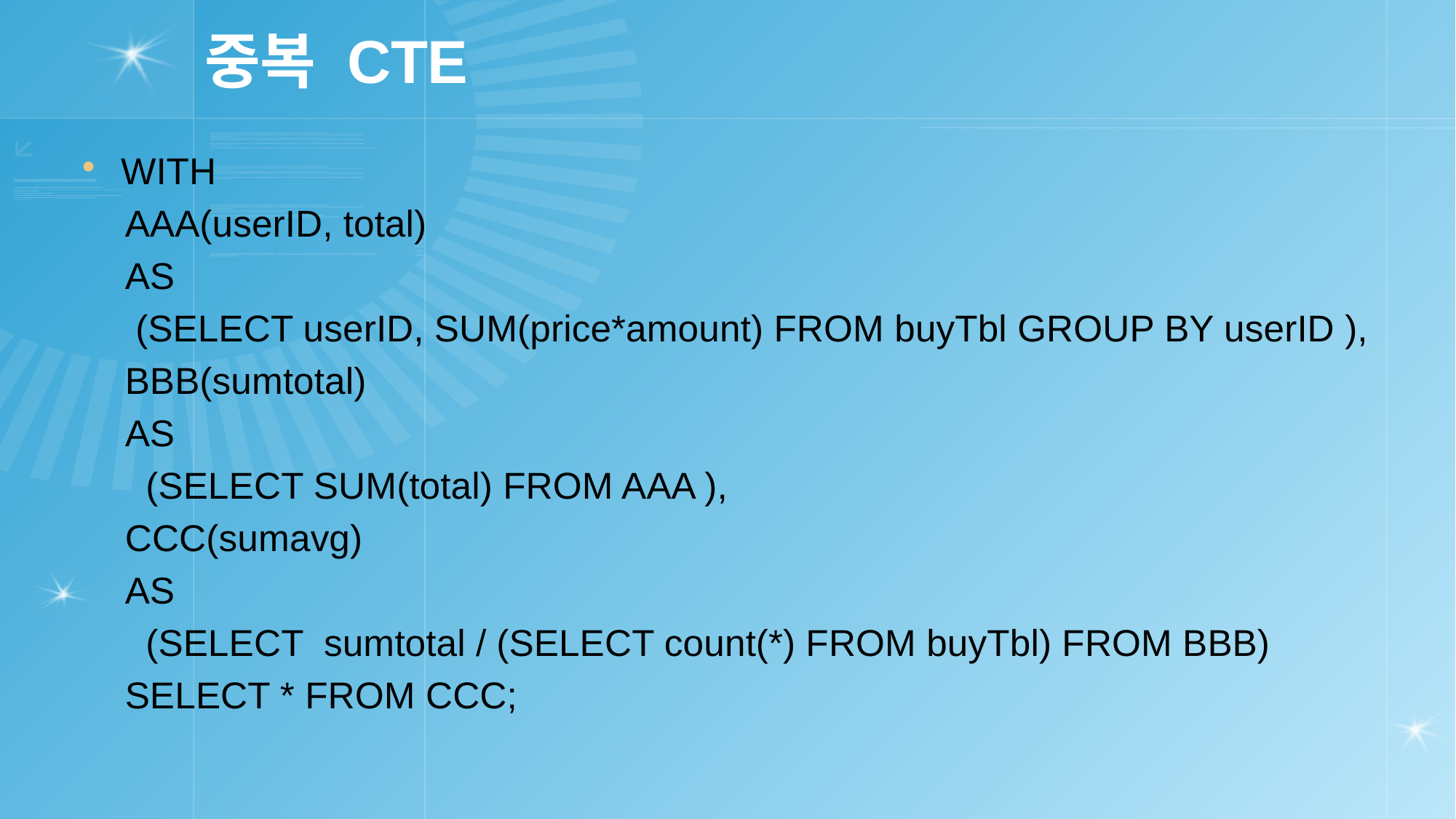

# 중복 CTE
WITH
    AAA(userID, total)
    AS
     (SELECT userID, SUM(price*amount) FROM buyTbl GROUP BY userID ),
    BBB(sumtotal)
    AS
      (SELECT SUM(total) FROM AAA ),
    CCC(sumavg)
    AS
      (SELECT  sumtotal / (SELECT count(*) FROM buyTbl) FROM BBB)
    SELECT * FROM CCC;